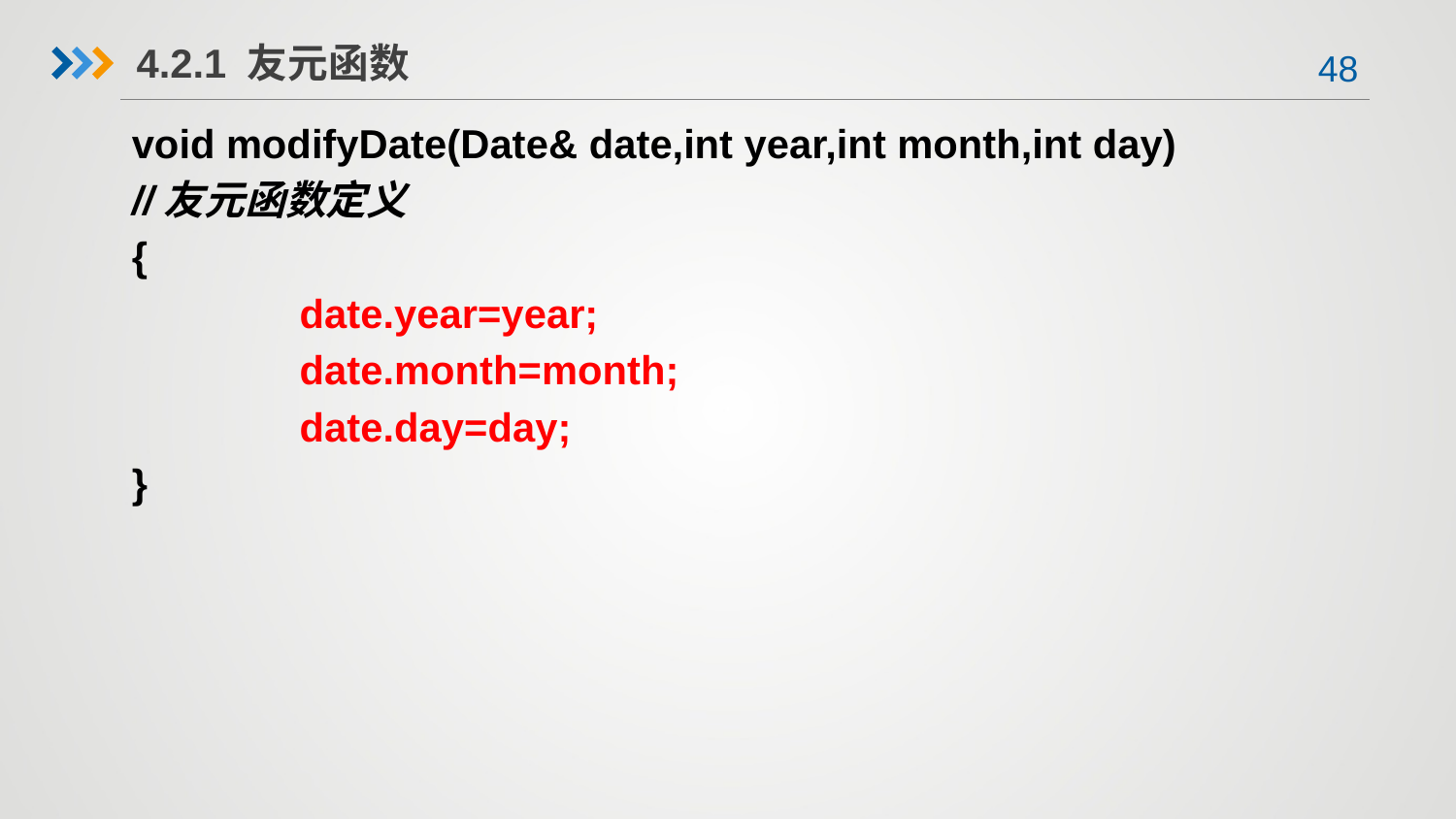

4.2.1 友元函数
void modifyDate(Date& date,int year,int month,int day)
//友元函数定义
{
	  date.year=year;
	  date.month=month;
	  date.day=day;
}